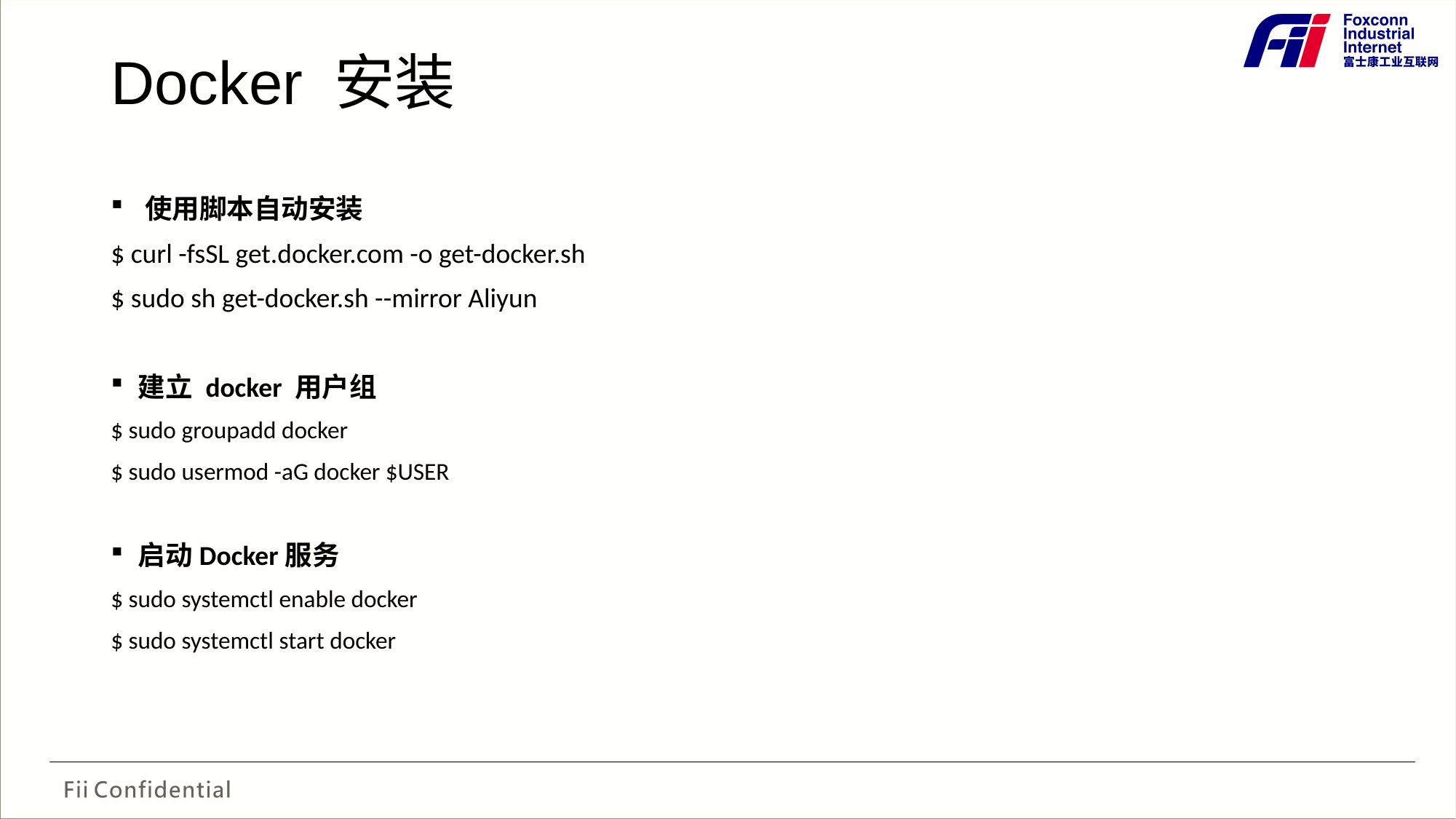

# Docker 安装
使用脚本自动安装
$ curl -fsSL get.docker.com -o get-docker.sh
$ sudo sh get-docker.sh --mirror Aliyun

建立 docker 用户组
$ sudo groupadd docker
$ sudo usermod -aG docker $USER

启动Docker服务
$ sudo systemctl enable docker
$ sudo systemctl start docker